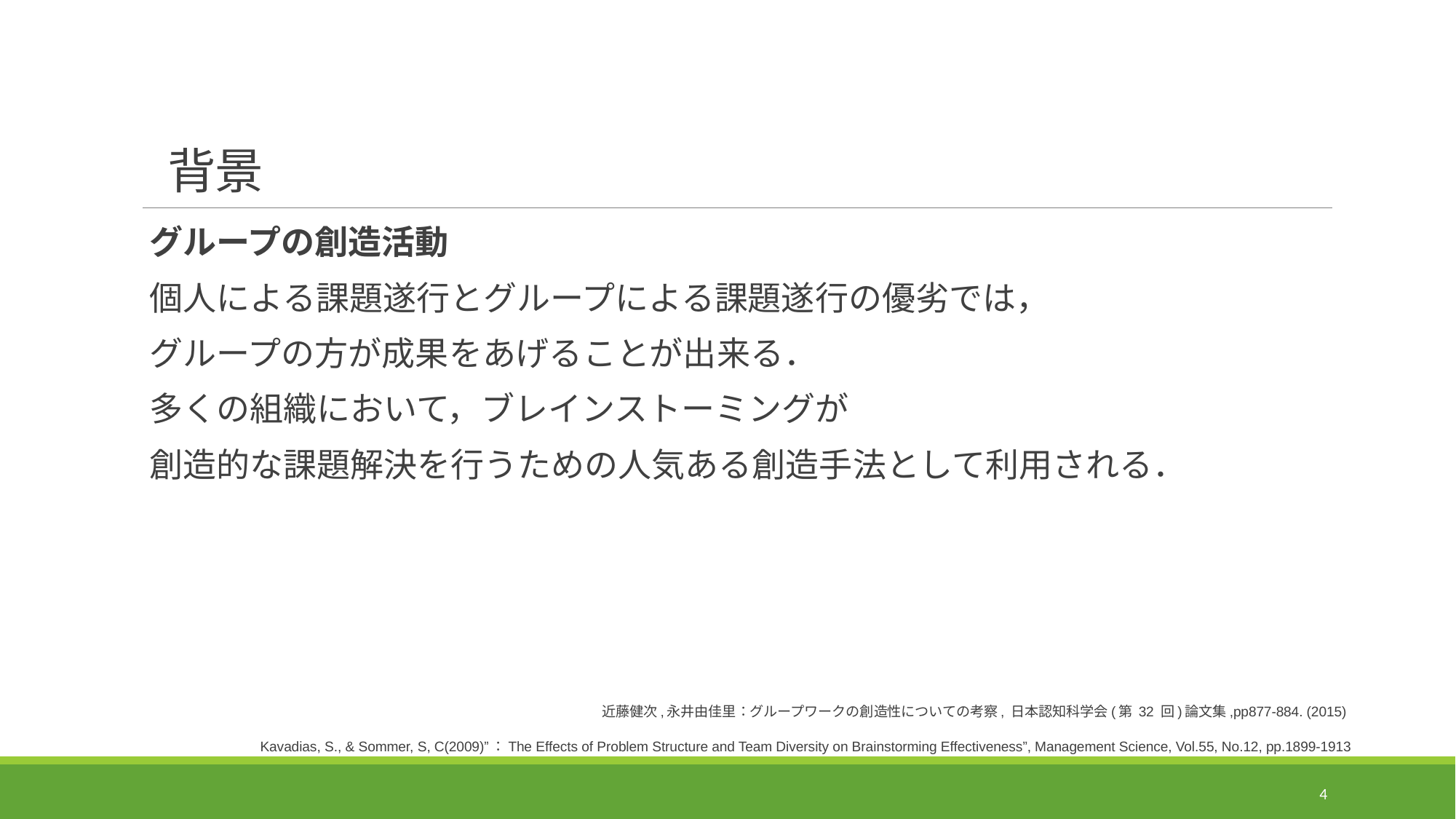

# 背景
グループの創造活動
個人による課題遂行とグループによる課題遂行の優劣では，
グループの方が成果をあげることが出来る．
多くの組織において，ブレインストーミングが
創造的な課題解決を行うための人気ある創造手法として利用される．

近藤健次,永井由佳里：グループワークの創造性についての考察, 日本認知科学会(第 32 回)論文集,pp877-884. (2015)
Kavadias, S., & Sommer, S, C(2009)”：The Effects of Problem Structure and Team Diversity on Brainstorming Effectiveness”, Management Science, Vol.55, No.12, pp.1899-1913
4